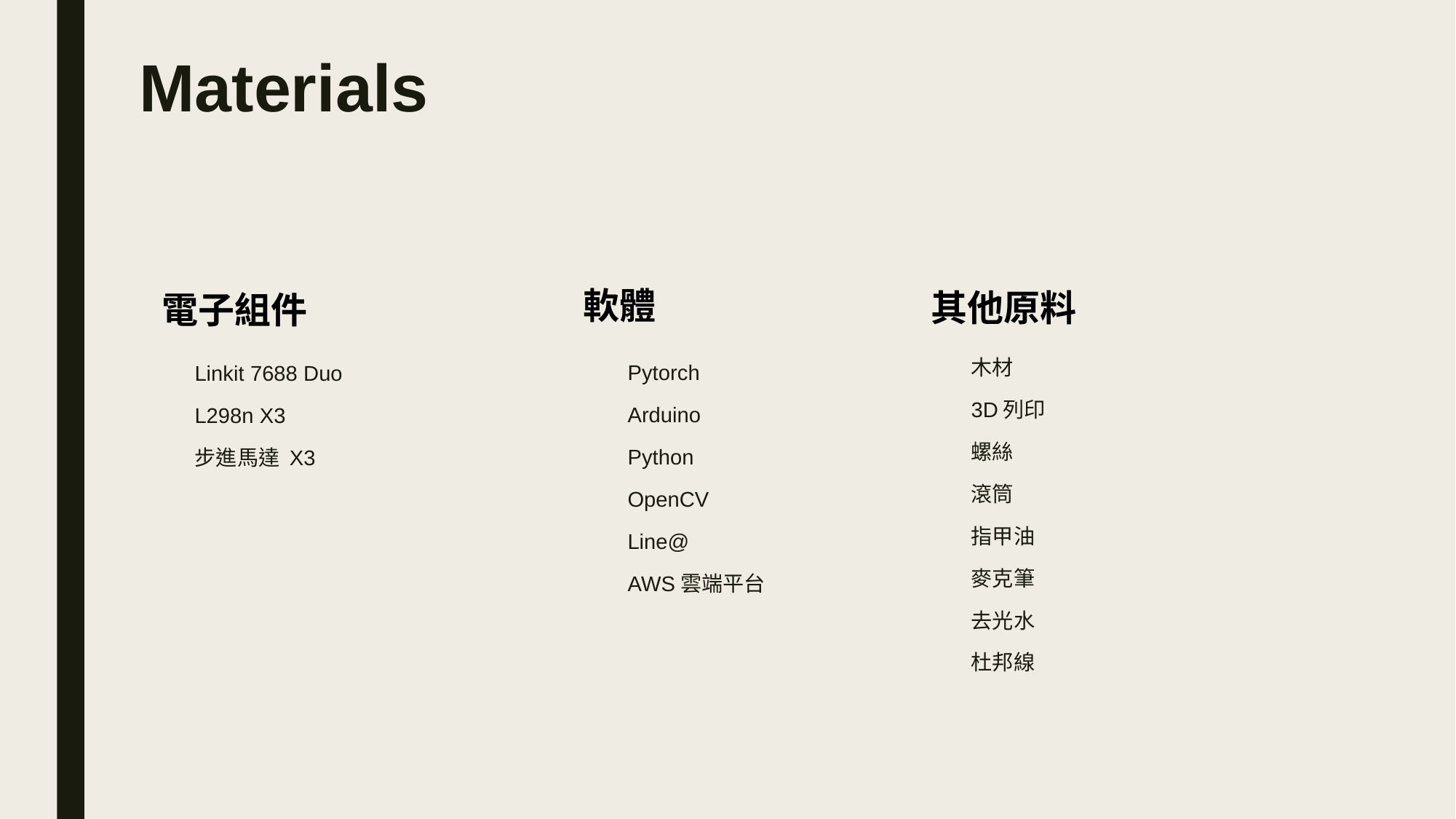

# Materials
軟體
其他原料
電子組件
木材
3D列印
螺絲
滾筒
指甲油
麥克筆
去光水
杜邦線
Pytorch
Arduino
Python
OpenCV
Line@
AWS雲端平台
Linkit 7688 Duo
L298n X3
步進馬達 X3